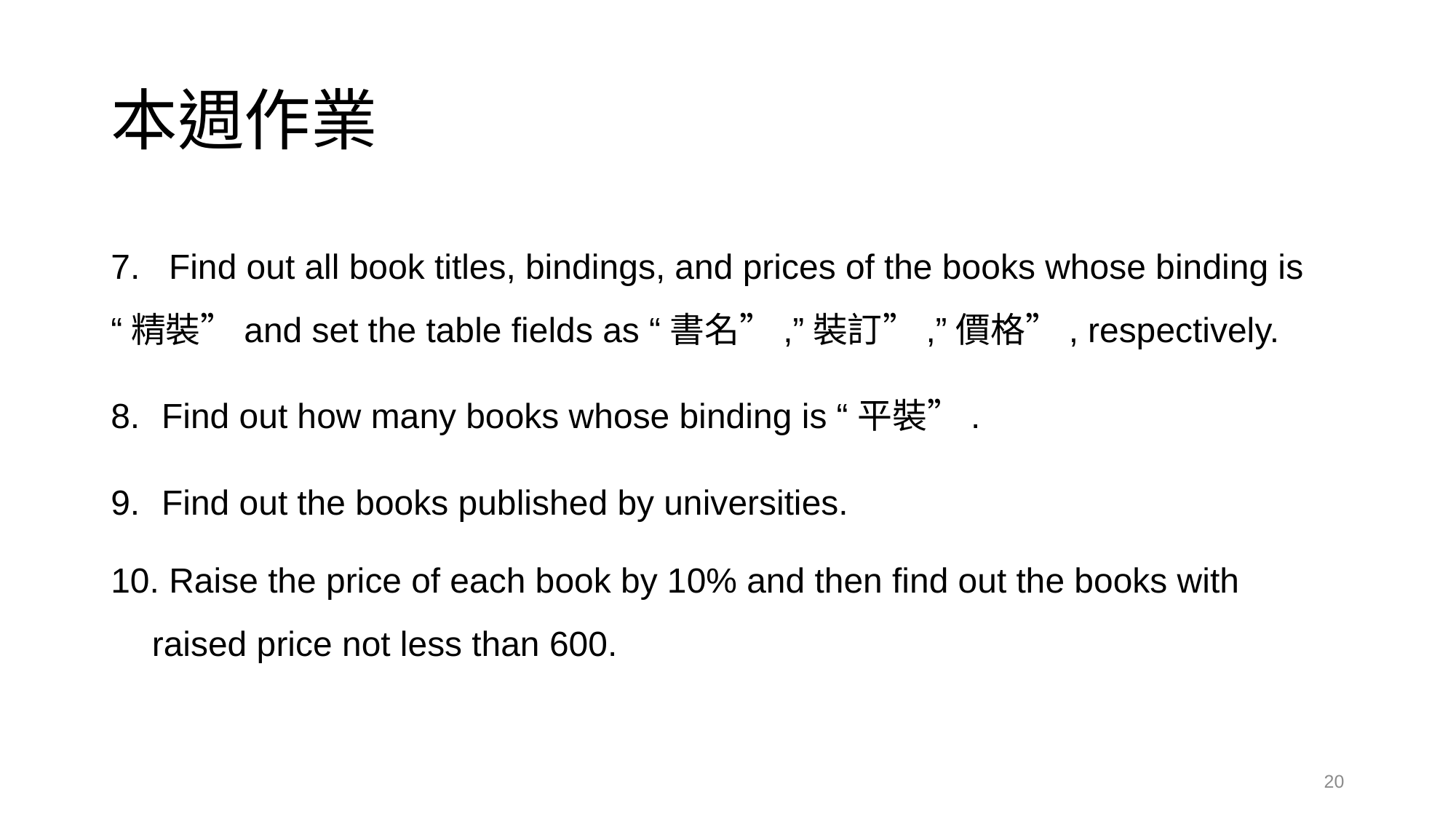

# 本週作業
7.   Find out all book titles, bindings, and prices of the books whose binding is “精裝”and set the table fields as “書名”,”裝訂”,”價格”, respectively.
 Find out how many books whose binding is “平裝”.
 Find out the books published by universities.
 Raise the price of each book by 10% and then find out the books with raised price not less than 600.
20